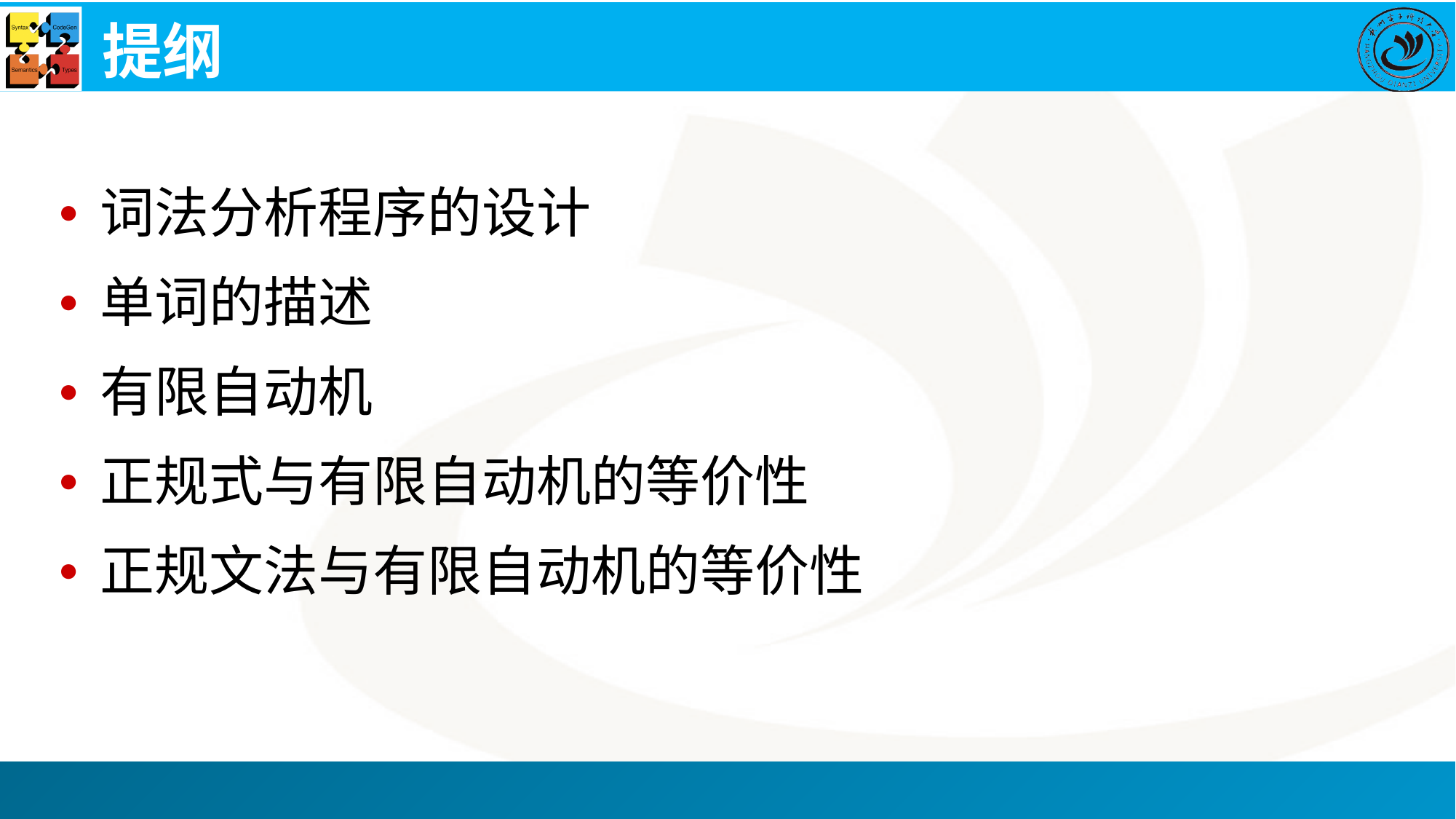

# 提纲
词法分析程序的设计
单词的描述
有限自动机
正规式与有限自动机的等价性
正规文法与有限自动机的等价性
2